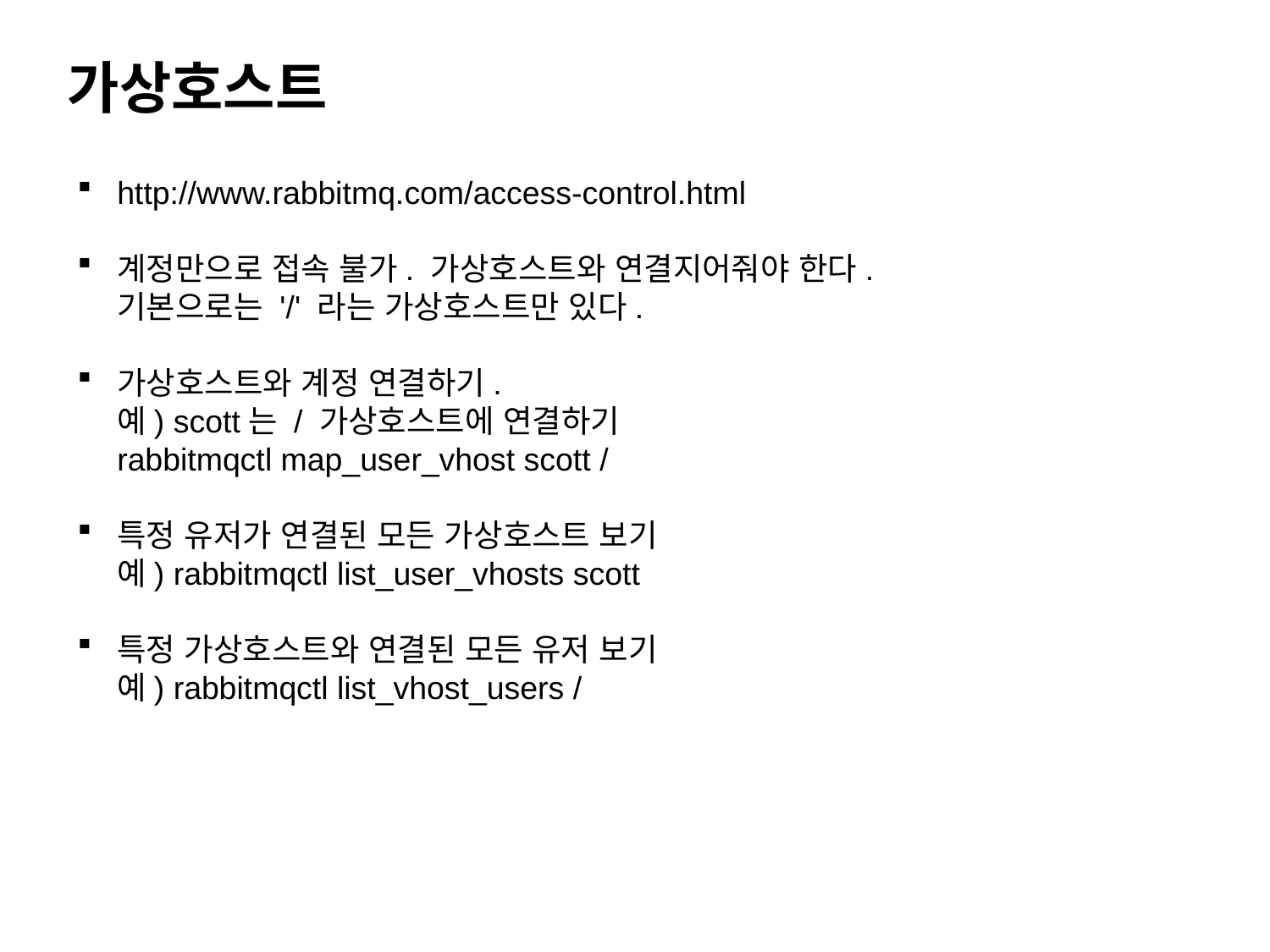

가상호스트
http://www.rabbitmq.com/access-control.html
계정만으로 접속 불가. 가상호스트와 연결지어줘야 한다.
기본으로는 '/' 라는 가상호스트만 있다.
가상호스트와 계정 연결하기.
예) scott는 / 가상호스트에 연결하기
rabbitmqctl map_user_vhost scott /
특정 유저가 연결된 모든 가상호스트 보기
예) rabbitmqctl list_user_vhosts scott
특정 가상호스트와 연결된 모든 유저 보기
예) rabbitmqctl list_vhost_users /